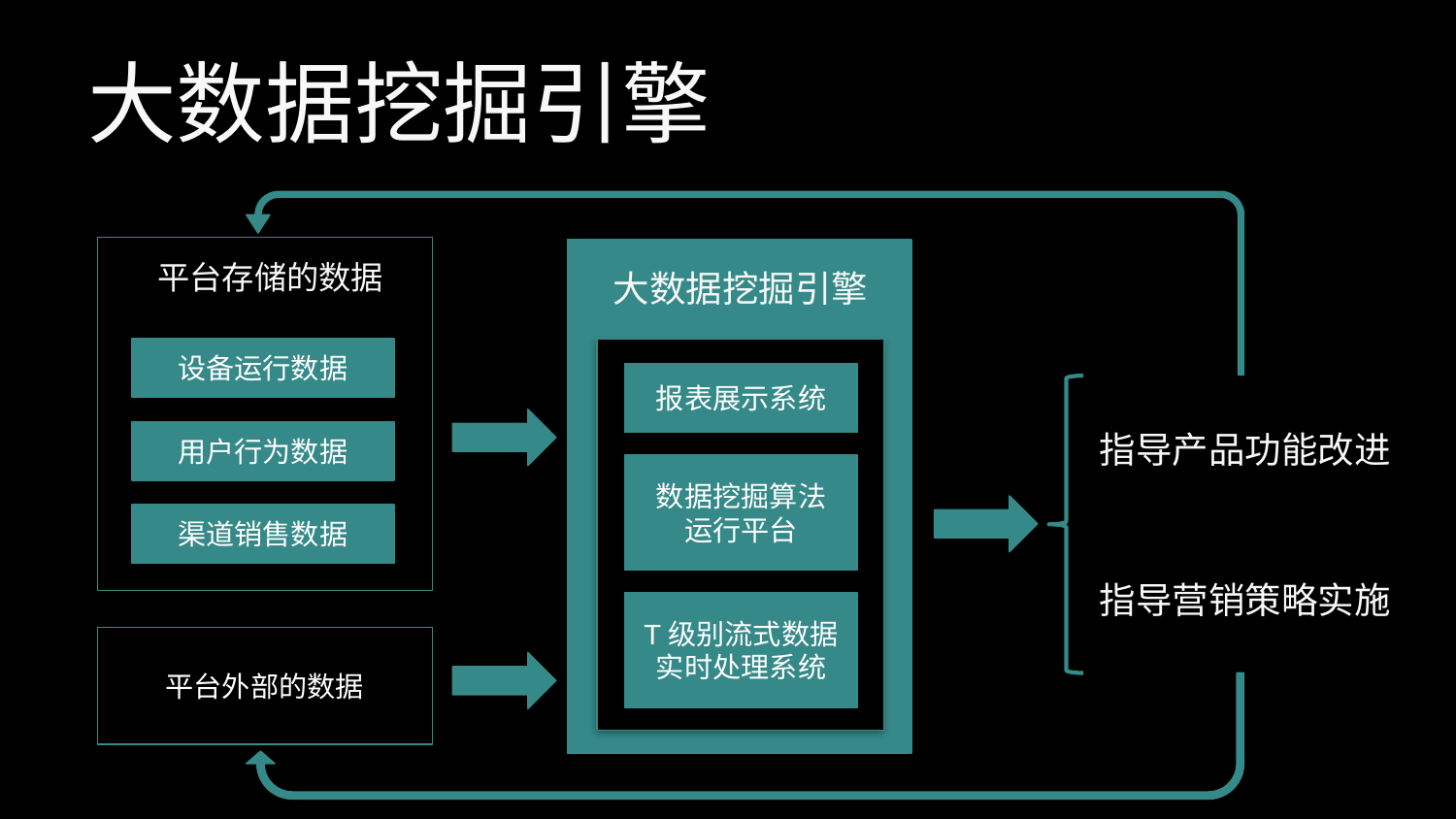

# 大数据挖掘引擎

平台存储的数据
大数据挖掘引擎
设备运行数据

报表展示系统

指导产品功能改进
用户行为数据
数据挖掘算法
运行平台

渠道销售数据
指导营销策略实施
T级别流式数据
实时处理系统
平台外部的数据